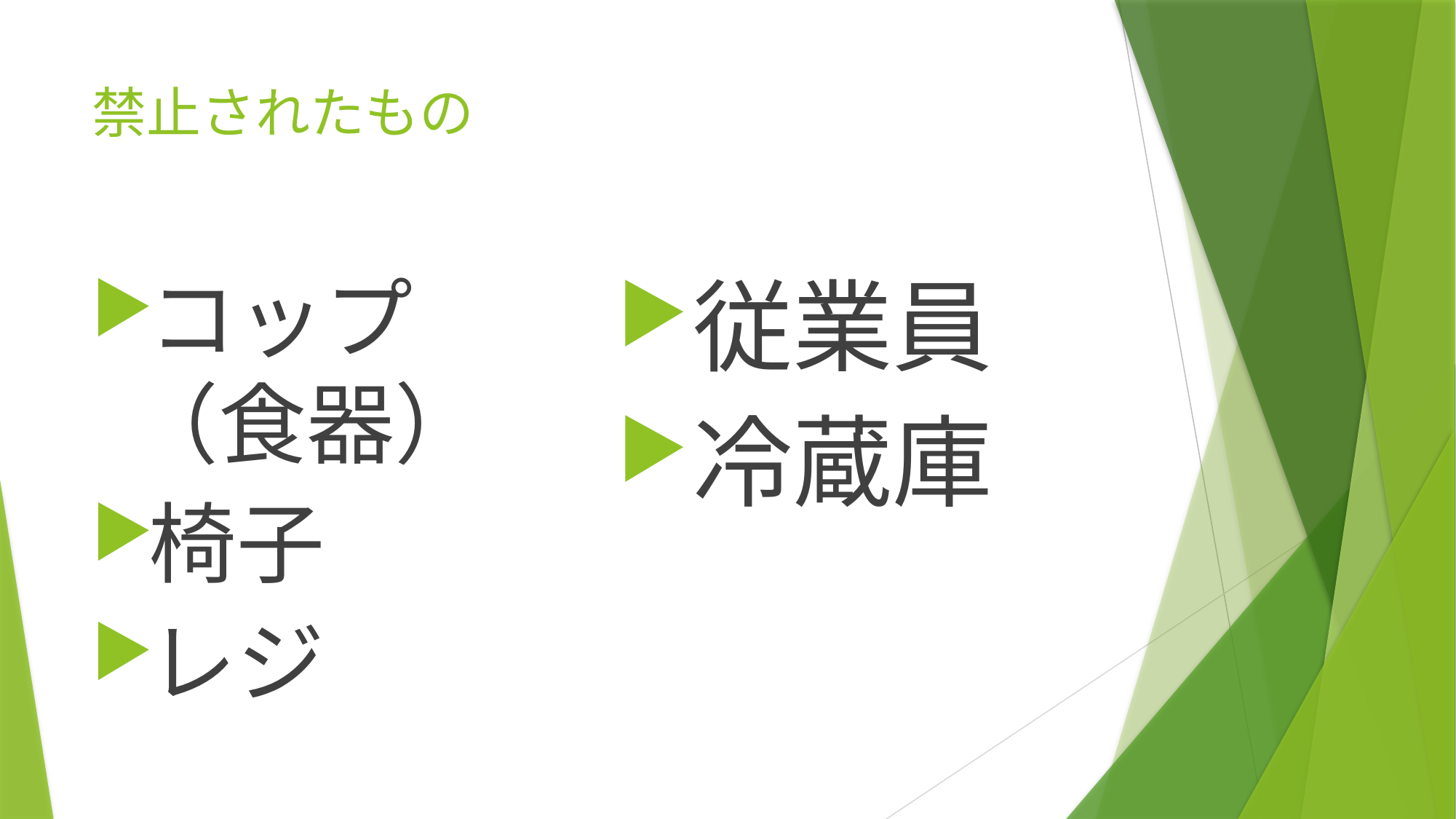

# 禁止されたもの
コップ（食器）
椅子
レジ
従業員
冷蔵庫